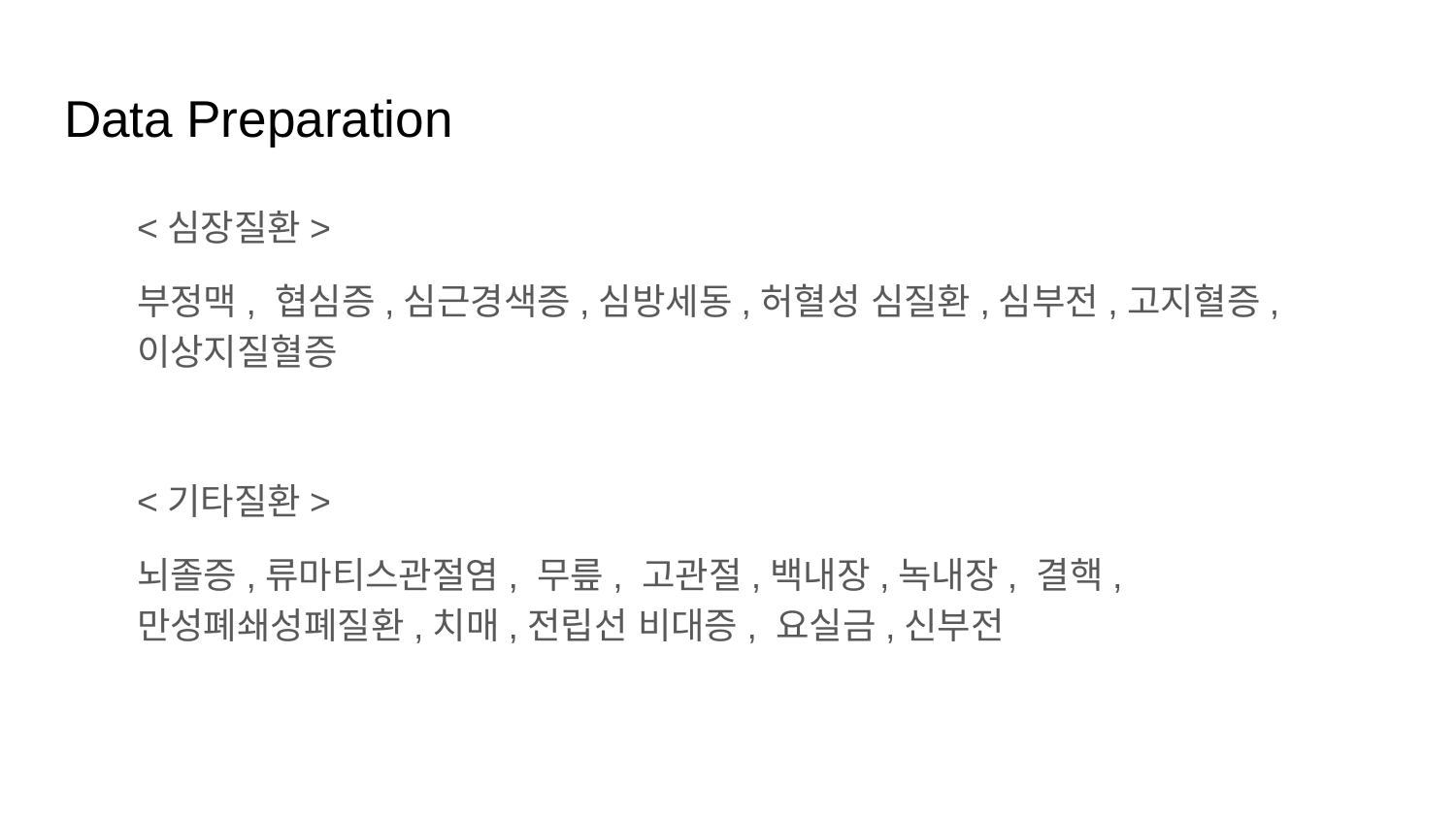

# Data Preparation
<심장질환>
부정맥, 협심증,심근경색증,심방세동,허혈성 심질환,심부전,고지혈증,이상지질혈증

<기타질환>
뇌졸증,류마티스관절염, 무릎, 고관절,백내장,녹내장, 결핵,만성폐쇄성폐질환,치매,전립선 비대증, 요실금,신부전